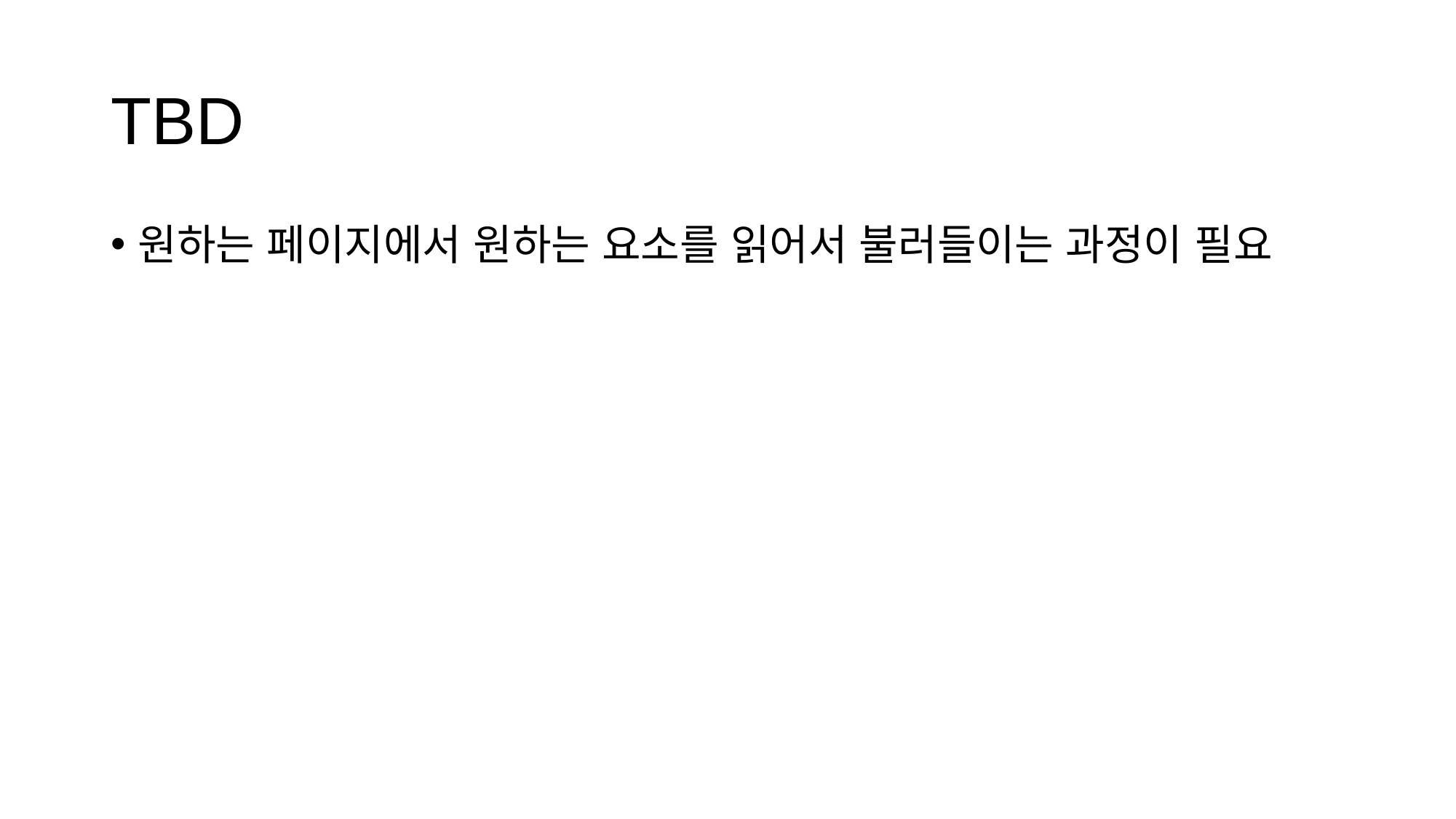

# TBD
원하는 페이지에서 원하는 요소를 읽어서 불러들이는 과정이 필요